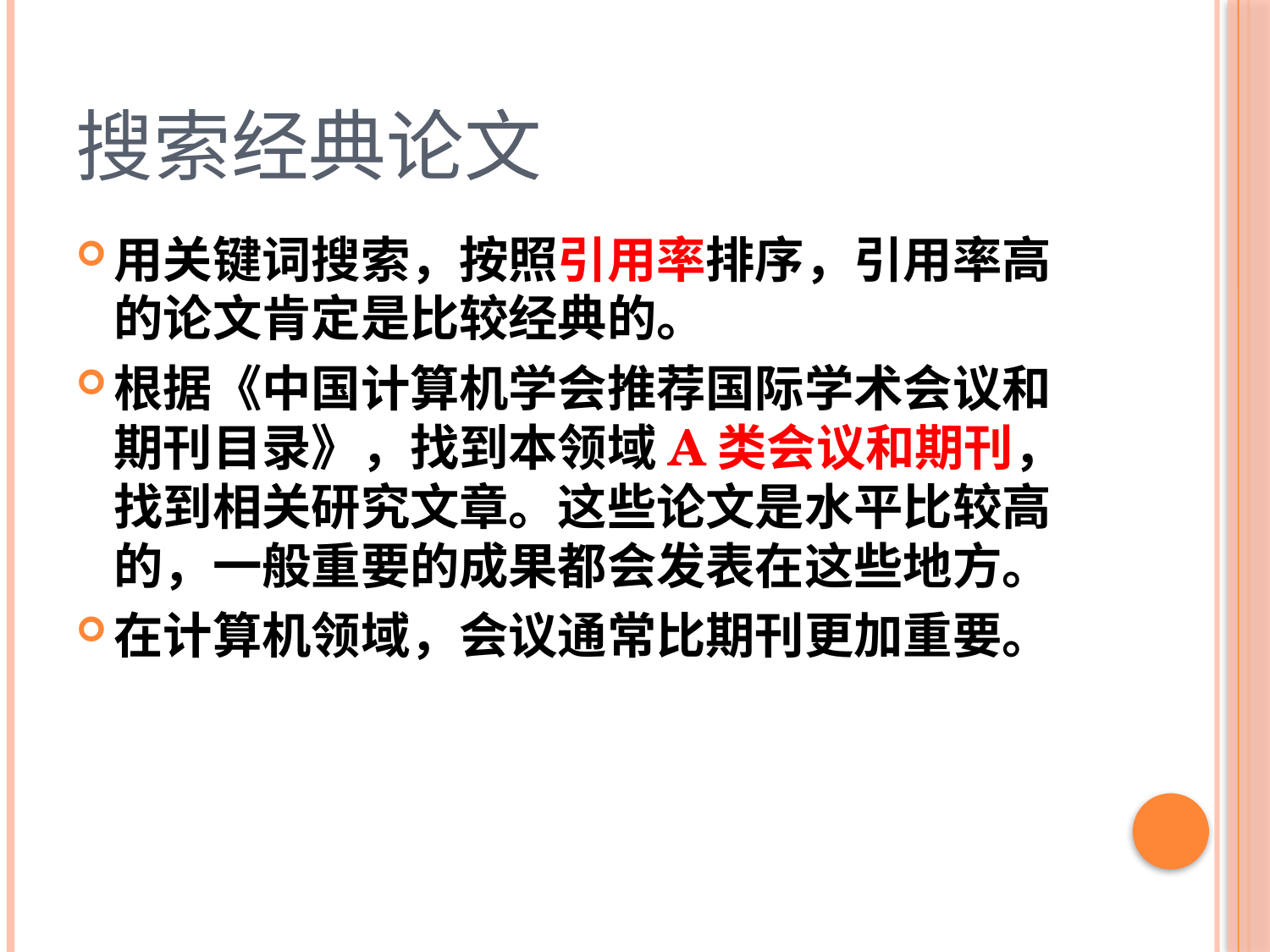

# 搜索经典论文
用关键词搜索，按照引用率排序，引用率高的论文肯定是比较经典的。
根据《中国计算机学会推荐国际学术会议和期刊目录》，找到本领域A类会议和期刊，找到相关研究文章。这些论文是水平比较高的，一般重要的成果都会发表在这些地方。
在计算机领域，会议通常比期刊更加重要。